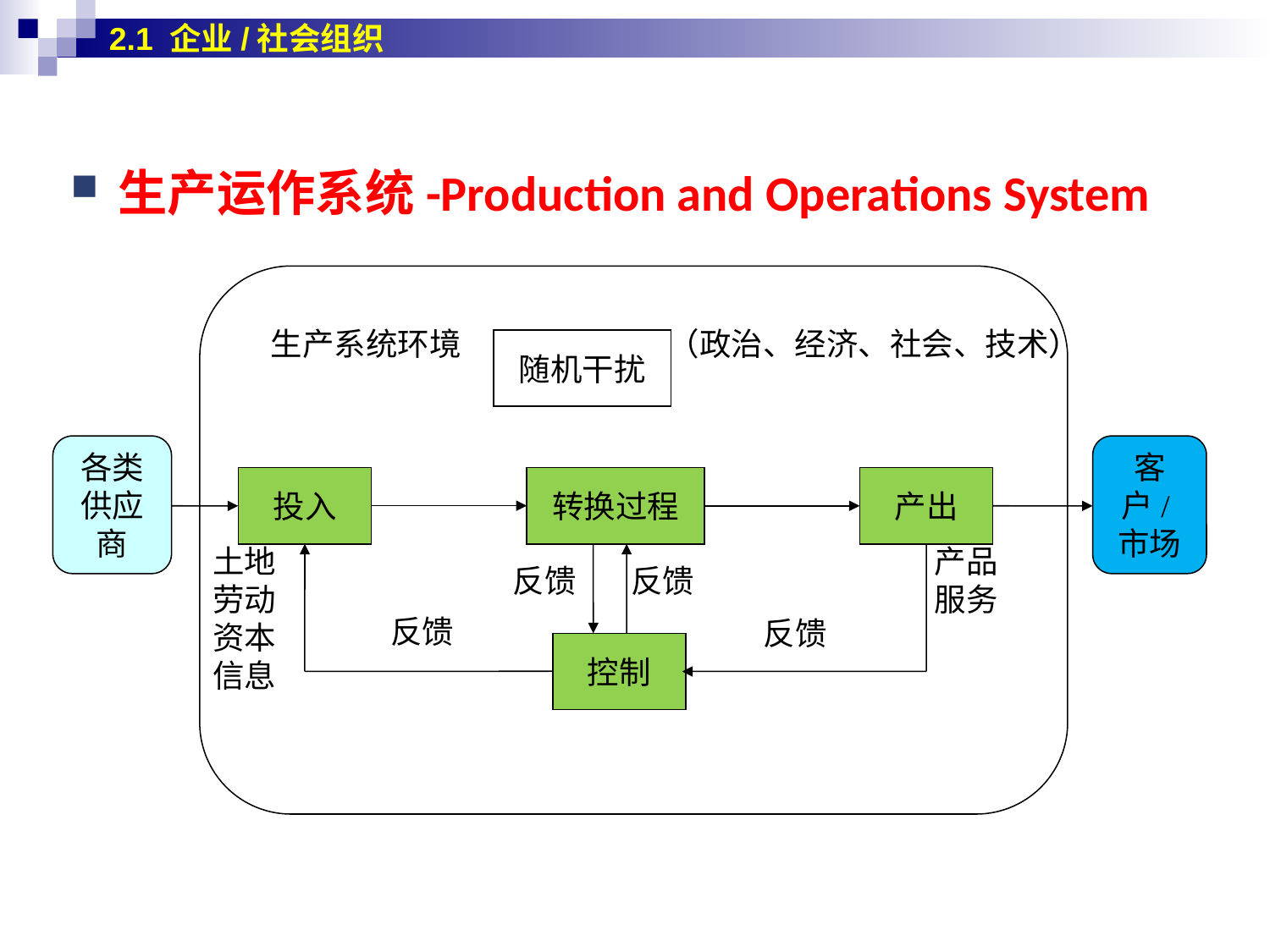

2.1 企业/社会组织
生产运作系统-Production and Operations System

生产系统环境
（政治、经济、社会、技术）
随机干扰
各类供应商
客户/市场
投入
转换过程
产出

土地
劳动
资本
信息
产品
服务

反馈
反馈
反馈
反馈
控制